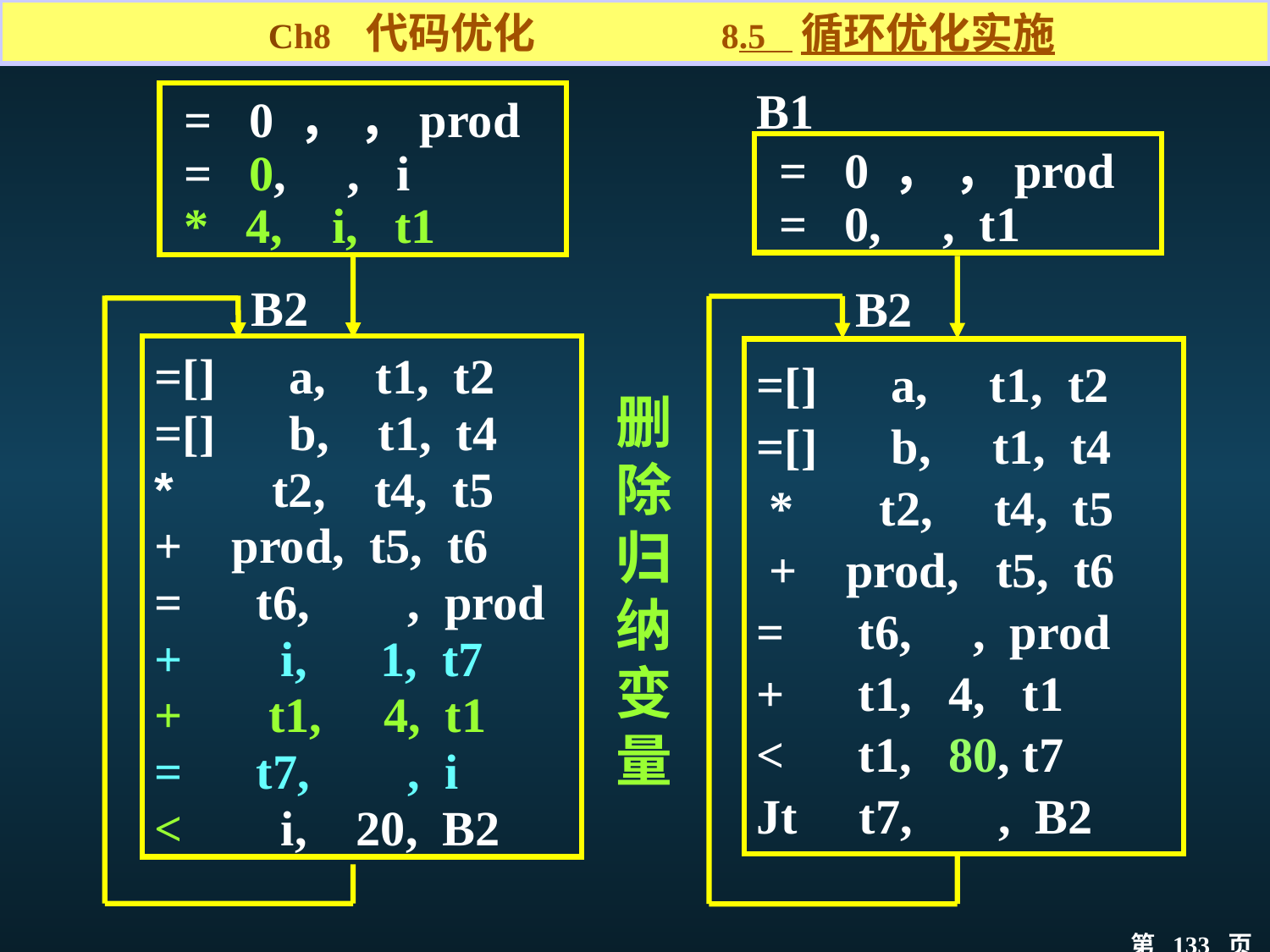

Ch8   代码优化                      8.5   循环优化实施
B1
 =   0 ， ，prod
 =   0,     ,   i
 *   4,    i,   t1
 =   0 ， ，prod
 =   0,     ,  t1

B2
B2

=[]      a,    t1,  t2
=[]      b,    t1,  t4
*        t2,    t4,  t5
+    prod,  t5,  t6
=      t6,        ,  prod
+        i,      1,  t7
+       t1,     4,  t1
=      t7,        ,  i
<        i,    20,  B2
=[]      a,     t1,  t2
=[]      b,     t1,  t4
 *       t2,     t4,  t5
 +    prod,   t5,  t6
=      t6,     ,  prod
+      t1,   4,   t1
<      t1,   80, t7
Jt     t7,       ,  B2
删除归纳变量